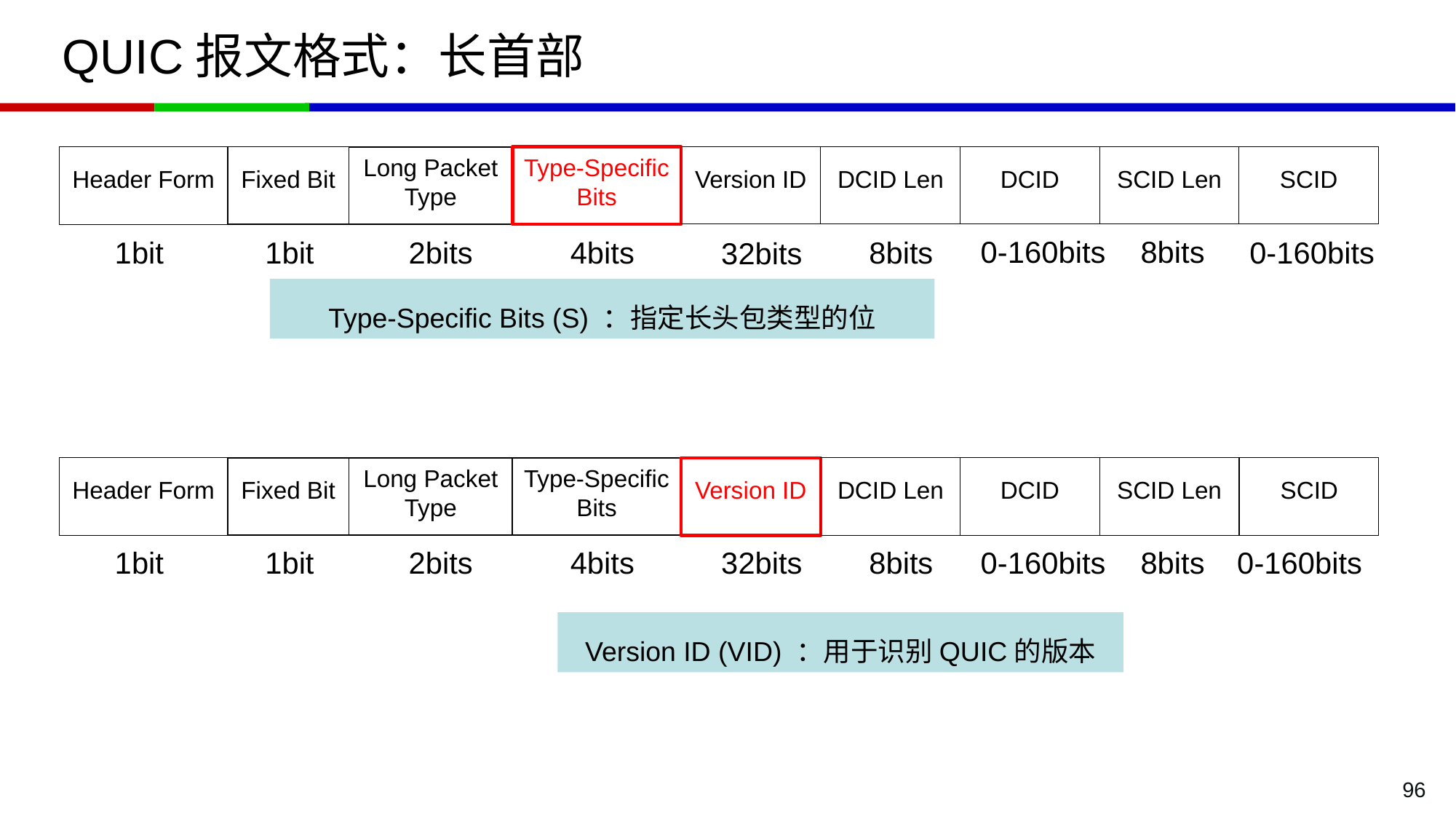

# QUIC报文格式：长首部
Type-Specific Bits
Version ID
DCID Len
DCID
SCID Len
SCID
Fixed Bit
Long Packet Type
Header Form
0-160bits
8bits
4bits
8bits
1bit
1bit
2bits
0-160bits
32bits
Type-Specific Bits (S) ：指定长头包类型的位
Header Form
Fixed Bit
Long Packet Type
Type-Specific Bits
Version ID
DCID Len
DCID
SCID Len
SCID
1bit
1bit
2bits
4bits
32bits
8bits
0-160bits
8bits
0-160bits
Version ID (VID) ：用于识别QUIC的版本
96